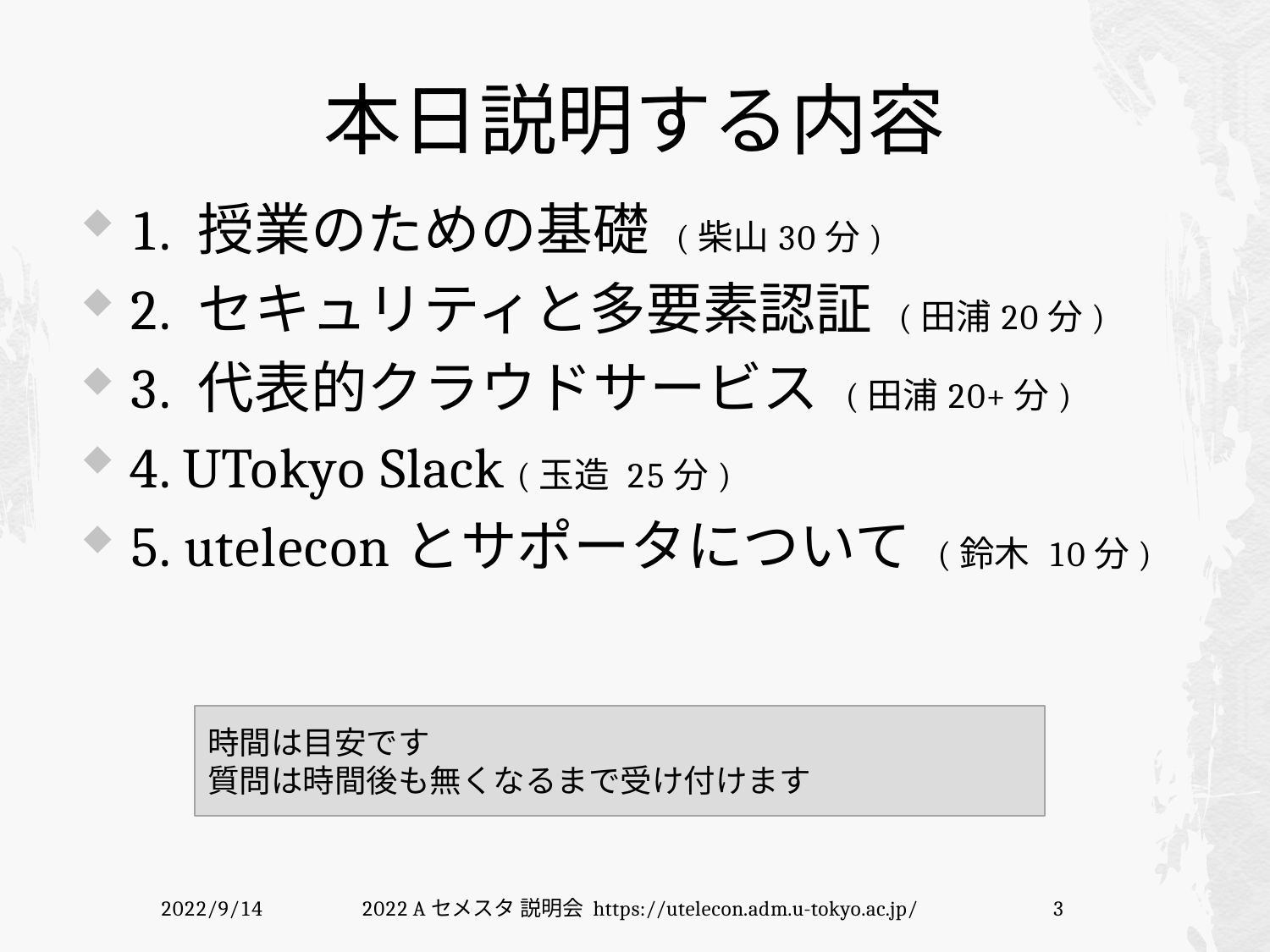

# 本日説明する内容
1. 授業のための基礎 (柴山30分)
2. セキュリティと多要素認証 (田浦20分)
3. 代表的クラウドサービス (田浦20+分)
4. UTokyo Slack (玉造 25分)
5. uteleconとサポータについて (鈴木 10分)
時間は目安です
質問は時間後も無くなるまで受け付けます
2022/9/14
2022 Aセメスタ 説明会 https://utelecon.adm.u-tokyo.ac.jp/
3